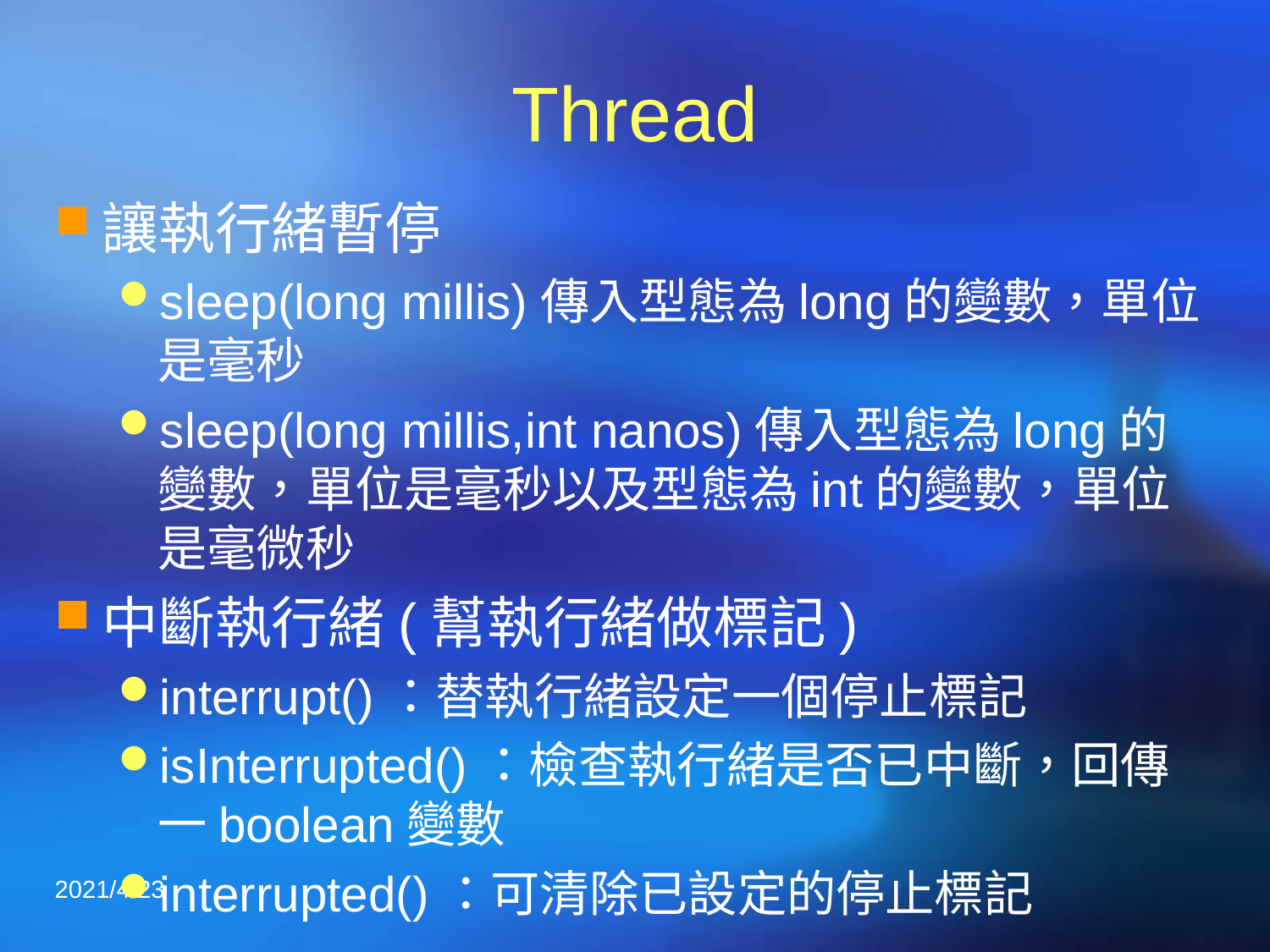

# Thread
讓執行緒暫停
sleep(long millis)傳入型態為long的變數，單位是毫秒
sleep(long millis,int nanos)傳入型態為long的變數，單位是毫秒以及型態為int的變數，單位是毫微秒
中斷執行緒(幫執行緒做標記)
interrupt()：替執行緒設定一個停止標記
isInterrupted()：檢查執行緒是否已中斷，回傳一boolean變數
interrupted()：可清除已設定的停止標記
2021/4/23